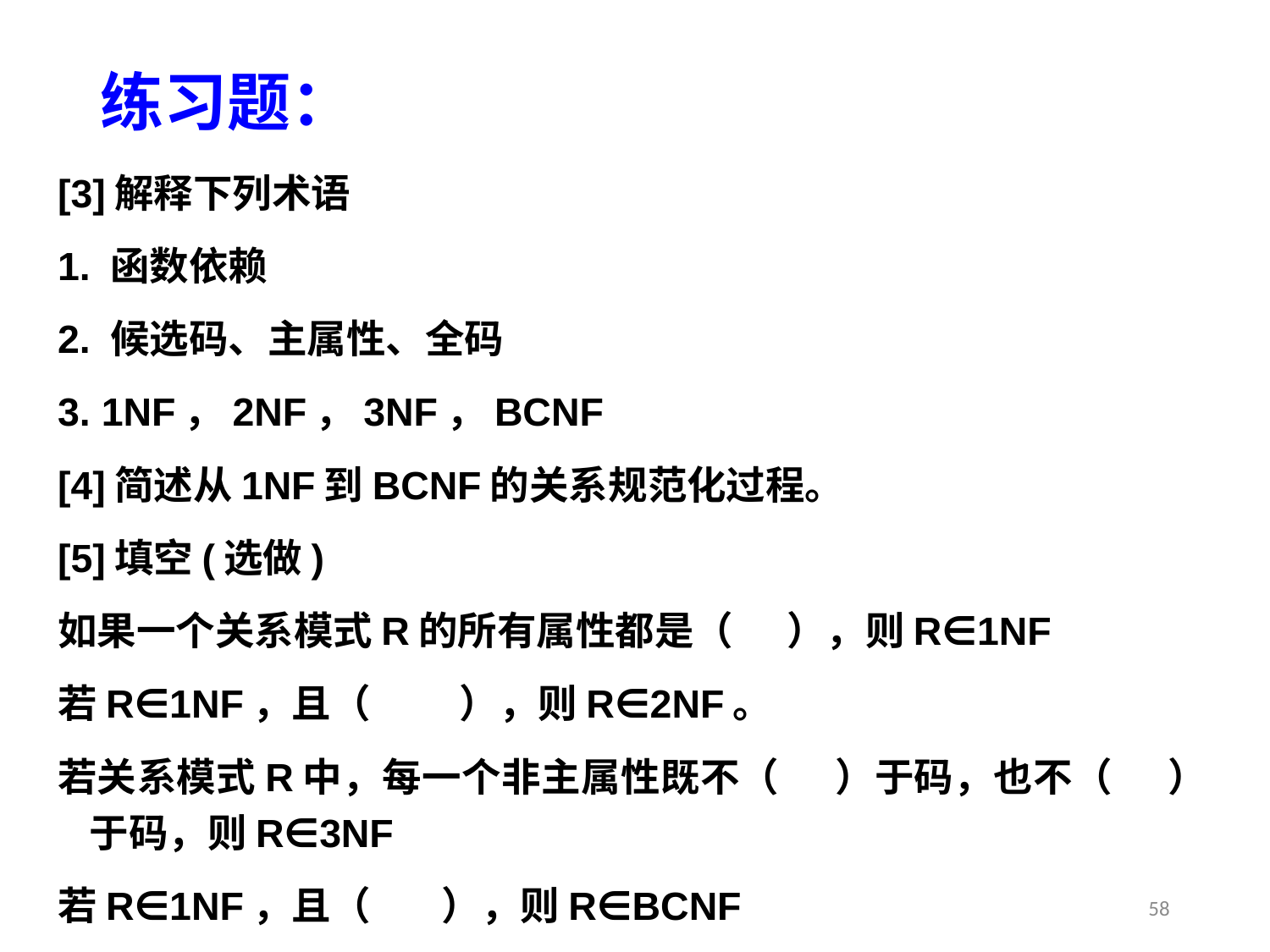

# 练习题：
[3]解释下列术语
1. 函数依赖
2. 候选码、主属性、全码
3. 1NF，2NF，3NF，BCNF
[4]简述从1NF到BCNF的关系规范化过程。
[5]填空(选做)
如果一个关系模式R的所有属性都是（      ），则R∈1NF
若R∈1NF，且（          ），则R∈2NF。
若关系模式R中，每一个非主属性既不（      ）于码，也不（      ）于码，则R∈3NF
若R∈1NF，且（        ），则R∈BCNF
58